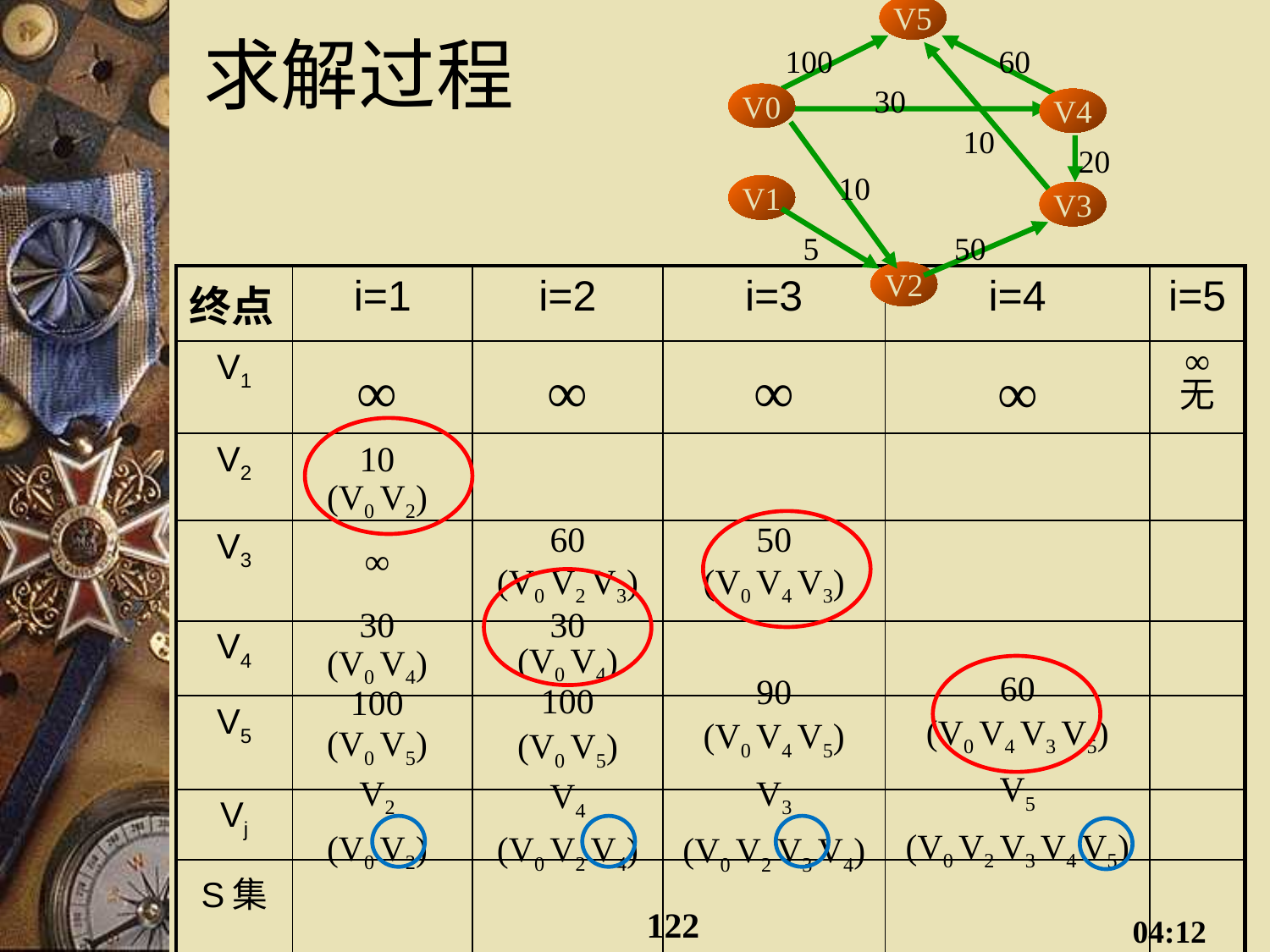

# 求解过程
V5
100

60

30
V0
V4

10

20

10
V1
V3

5

50
V2
| 终点 | i=1 | i=2 | i=3 | i=4 | i=5 |
| --- | --- | --- | --- | --- | --- |
| V1 |  |  |  |  | ∞ 无 |
| V2 |  |  |  |  |  |
| V3 |  |  | 50 (V0 V4 V3) |  |  |
| V4 |  |  |  |  |  |
| V5 |  |  | 90 (V0 V4 V5) | 60 (V0 V4 V3 V5) |  |
| Vj |  |  | V3 | V5 |  |
| S集 |  |  | (V0 V2 V3 V4) | (V0 V2 V3 V4 V5) |  |
∞
10
(V0 V2)
∞
30
(V0 V4)
100
(V0 V5)
V2
(V0 V2)
∞

60
(V0 V2 V3)
30
(V0 V4)
100
(V0 V5)
V4
(V0 V2 V4)
∞

50
(V0 V4 V3)

90
(V0 V4 V5)
V3
(V0 V2 V3 V4)
∞

60
(V0 V4 V3 V5)
V5
(V0 V2 V3 V4 V5)
∞
无